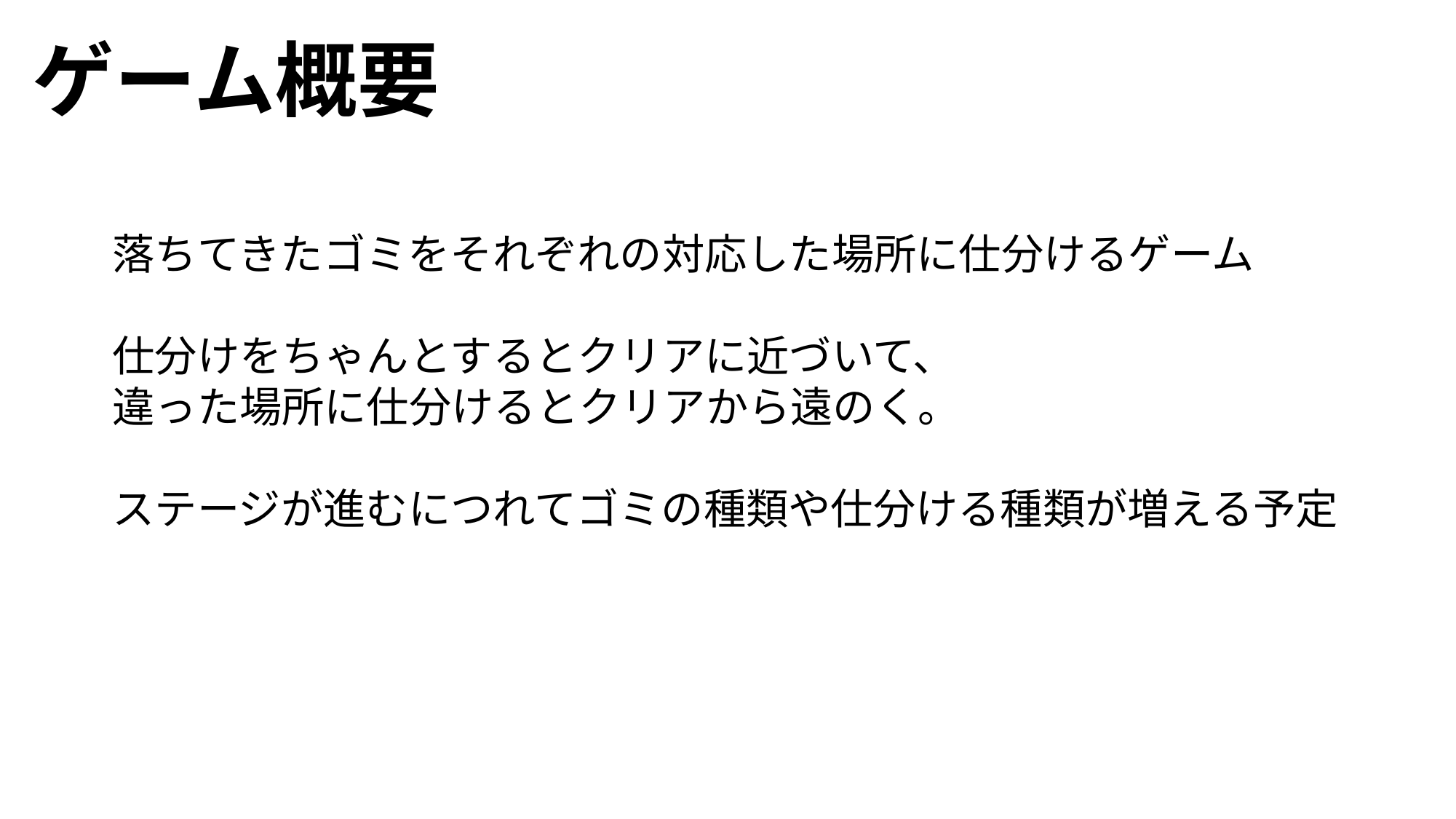

ゲーム概要
落ちてきたゴミをそれぞれの対応した場所に仕分けるゲーム

仕分けをちゃんとするとクリアに近づいて、
違った場所に仕分けるとクリアから遠のく。

ステージが進むにつれてゴミの種類や仕分ける種類が増える予定